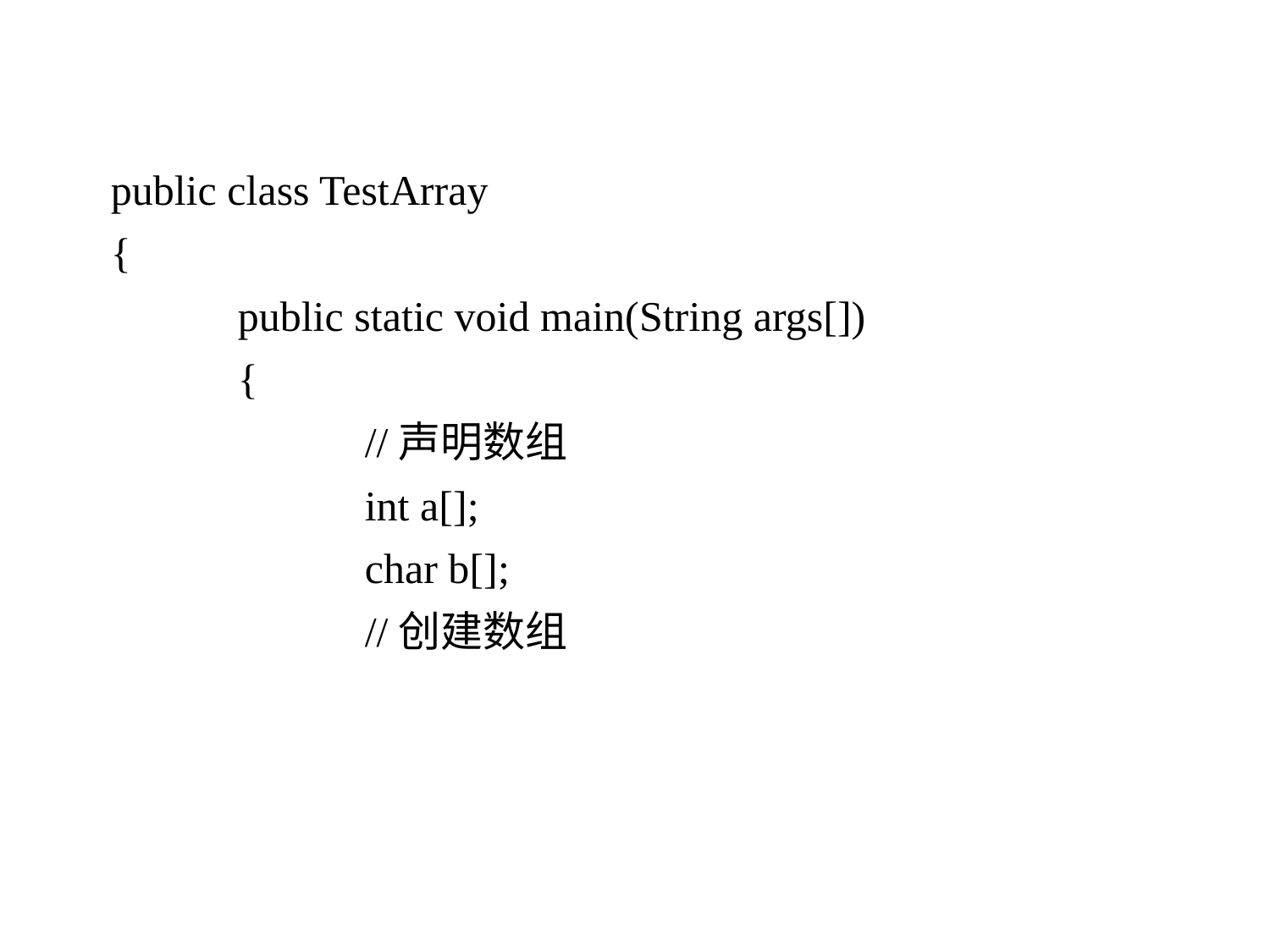

public class TestArray
{
	public static void main(String args[])
	{
		//声明数组
		int a[];
		char b[];
		//创建数组